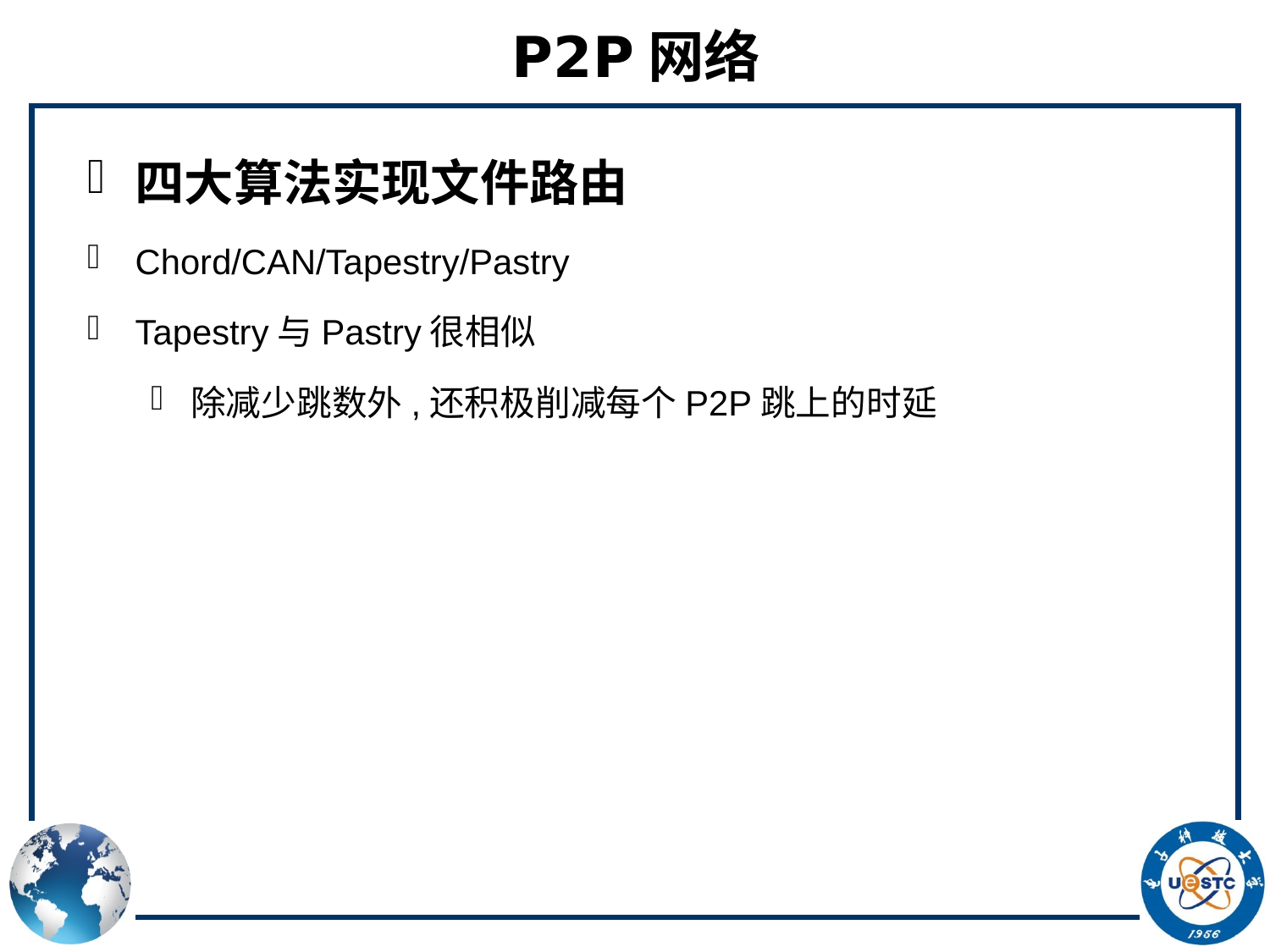

# P2P网络
四大算法实现文件路由
Chord/CAN/Tapestry/Pastry
Tapestry与Pastry很相似
除减少跳数外,还积极削减每个P2P跳上的时延